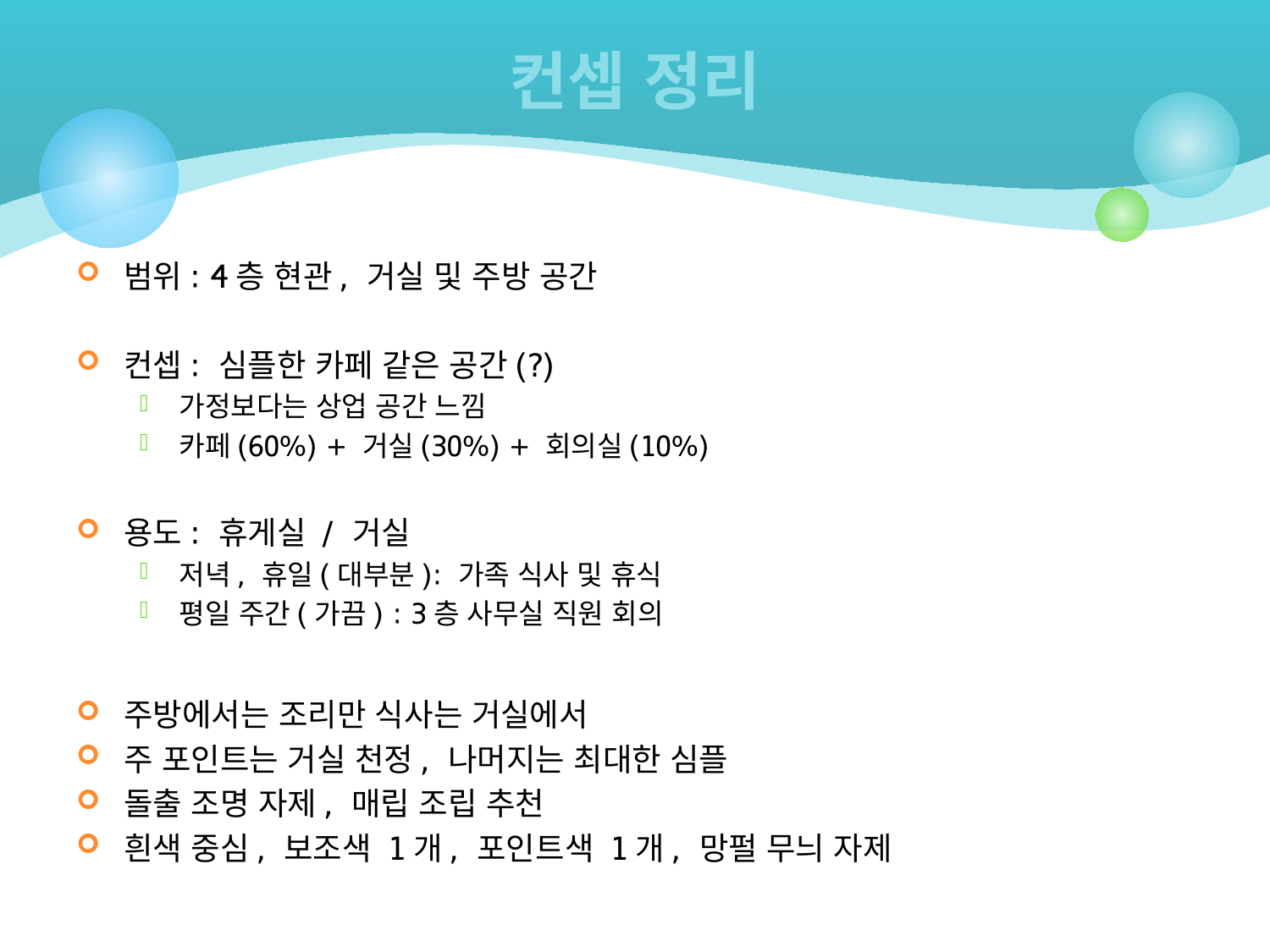

# 컨셉 정리
범위: 4층 현관, 거실 및 주방 공간

컨셉: 심플한 카페 같은 공간(?)
가정보다는 상업 공간 느낌
카페(60%) + 거실(30%) + 회의실(10%)

용도: 휴게실 / 거실
저녁, 휴일(대부분): 가족 식사 및 휴식
평일 주간(가끔) : 3층 사무실 직원 회의

주방에서는 조리만 식사는 거실에서
주 포인트는 거실 천정, 나머지는 최대한 심플
돌출 조명 자제, 매립 조립 추천
흰색 중심, 보조색 1개, 포인트색 1개, 망펄 무늬 자제